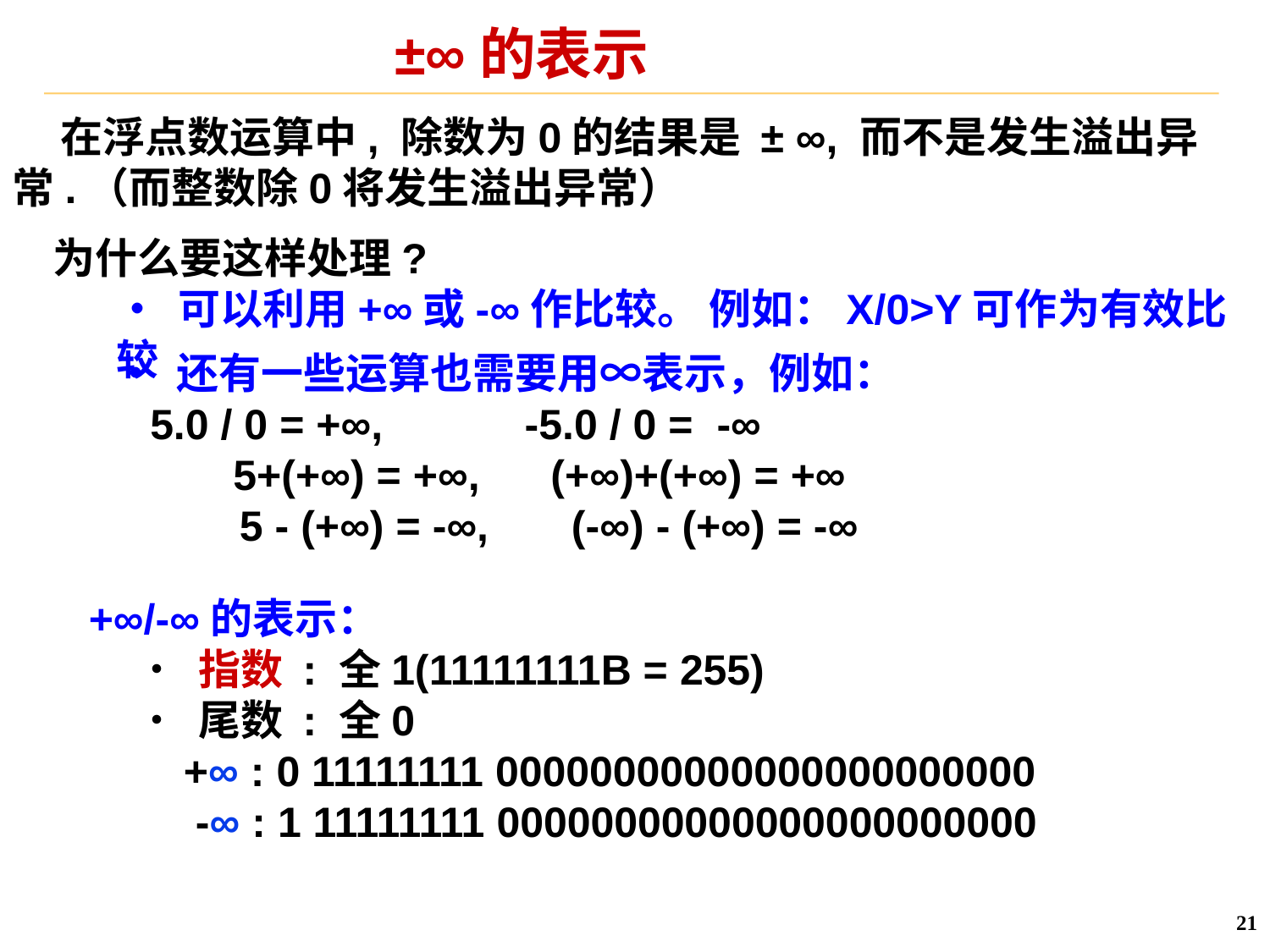

# ±∞的表示
    在浮点数运算中, 除数为0的结果是 ± ∞, 而不是发生溢出异常.（而整数除0将发生溢出异常）
为什么要这样处理?
• 可以利用+∞或-∞作比较。 例如：X/0>Y可作为有效比较
• 还有一些运算也需要用∞表示，例如：
   5.0 / 0 = +∞,            -5.0 / 0 =  -∞
          5+(+∞) = +∞,      (+∞)+(+∞) = +∞
        5 - (+∞) = -∞,       (-∞) - (+∞) = -∞
+∞/-∞的表示：
     • 指数 : 全1(11111111B = 255)
     • 尾数 : 全0
        +∞ : 0 11111111 00000000000000000000000
         -∞ : 1 11111111 00000000000000000000000
21